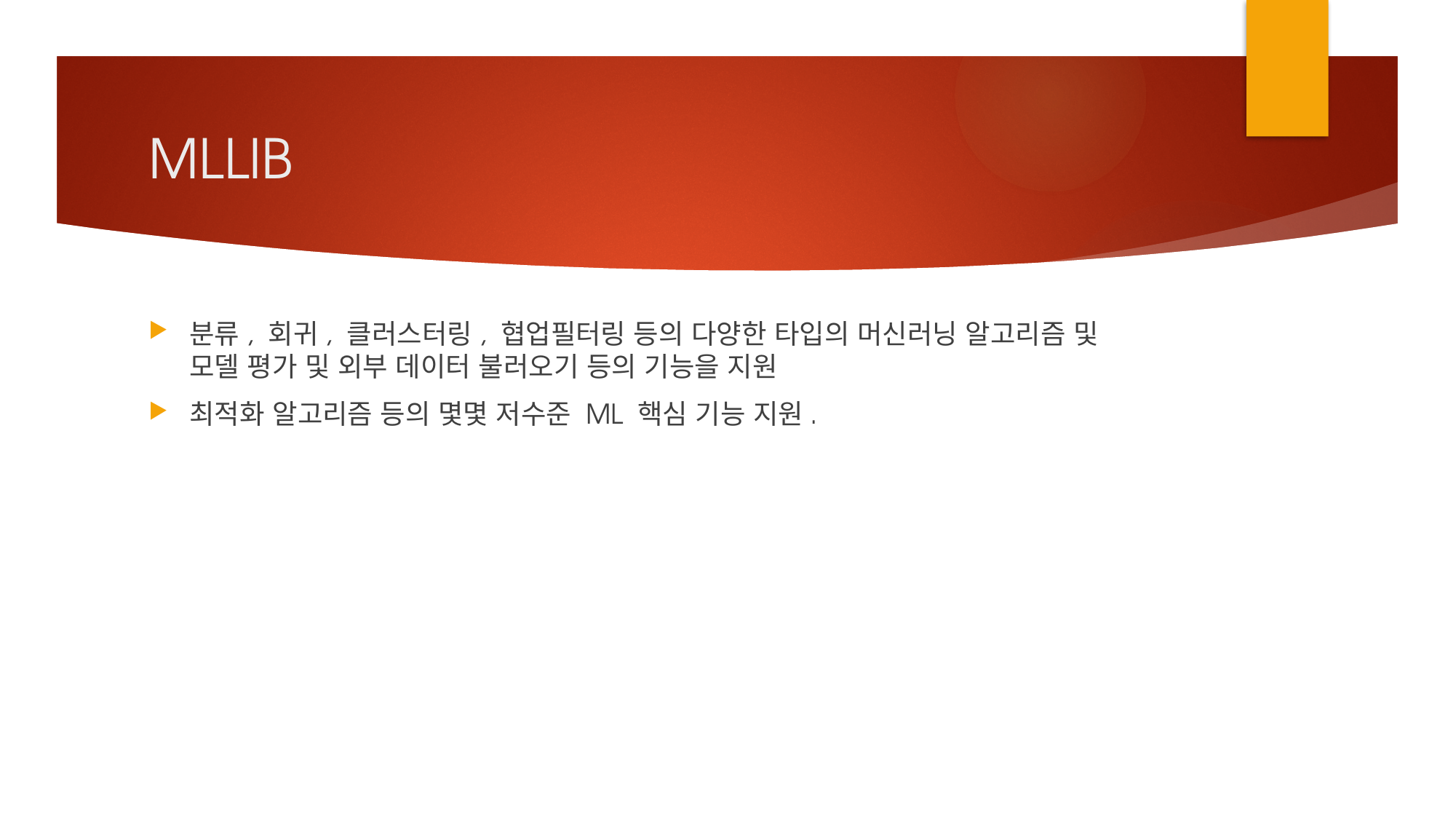

# MLLIB
분류, 회귀, 클러스터링, 협업필터링 등의 다양한 타입의 머신러닝 알고리즘 및
모델 평가 및 외부 데이터 불러오기 등의 기능을 지원
최적화 알고리즘 등의 몇몇 저수준 ML 핵심 기능 지원.